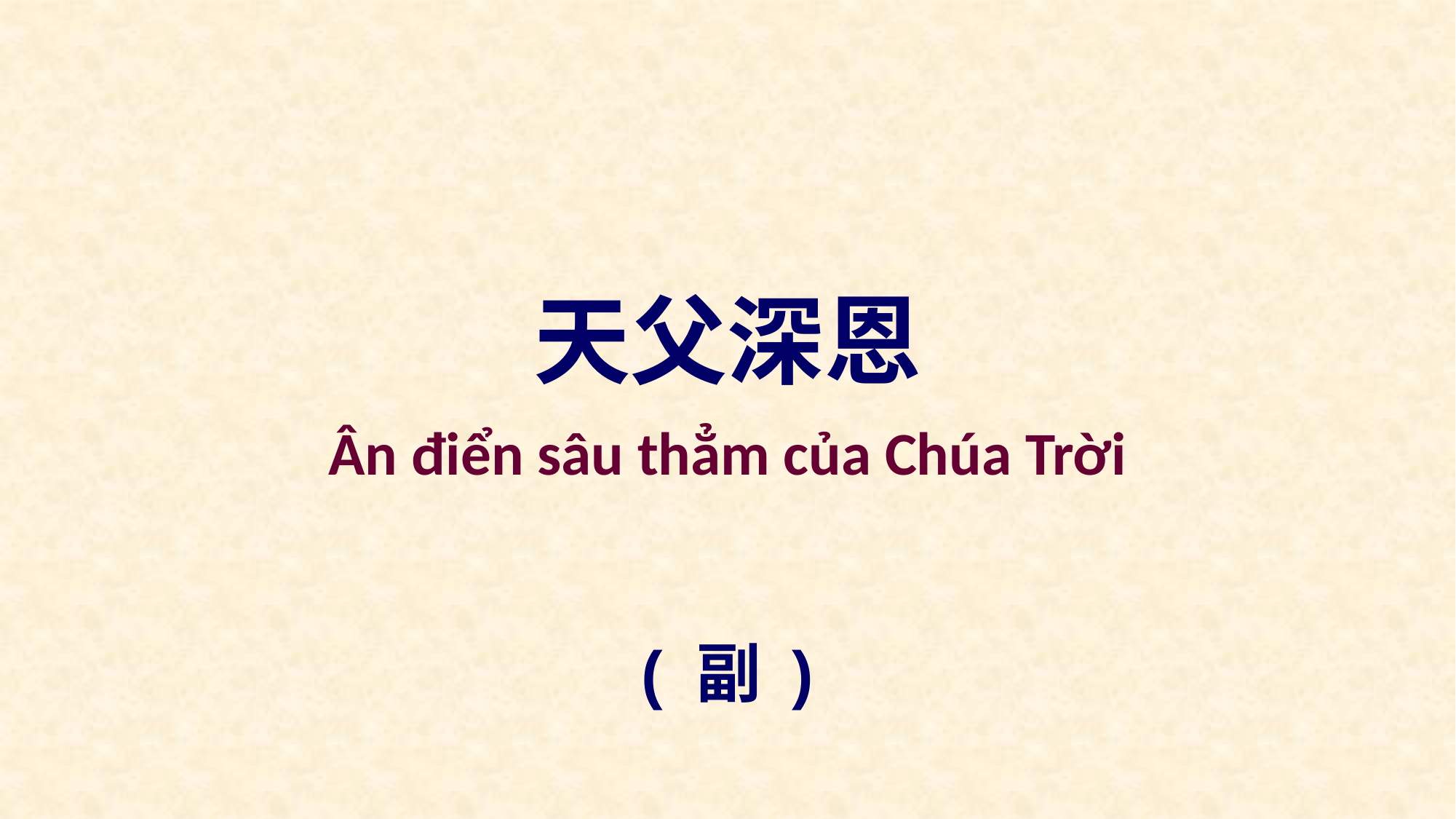

天父深恩
Ân điển sâu thẳm của Chúa Trời
( 副 )